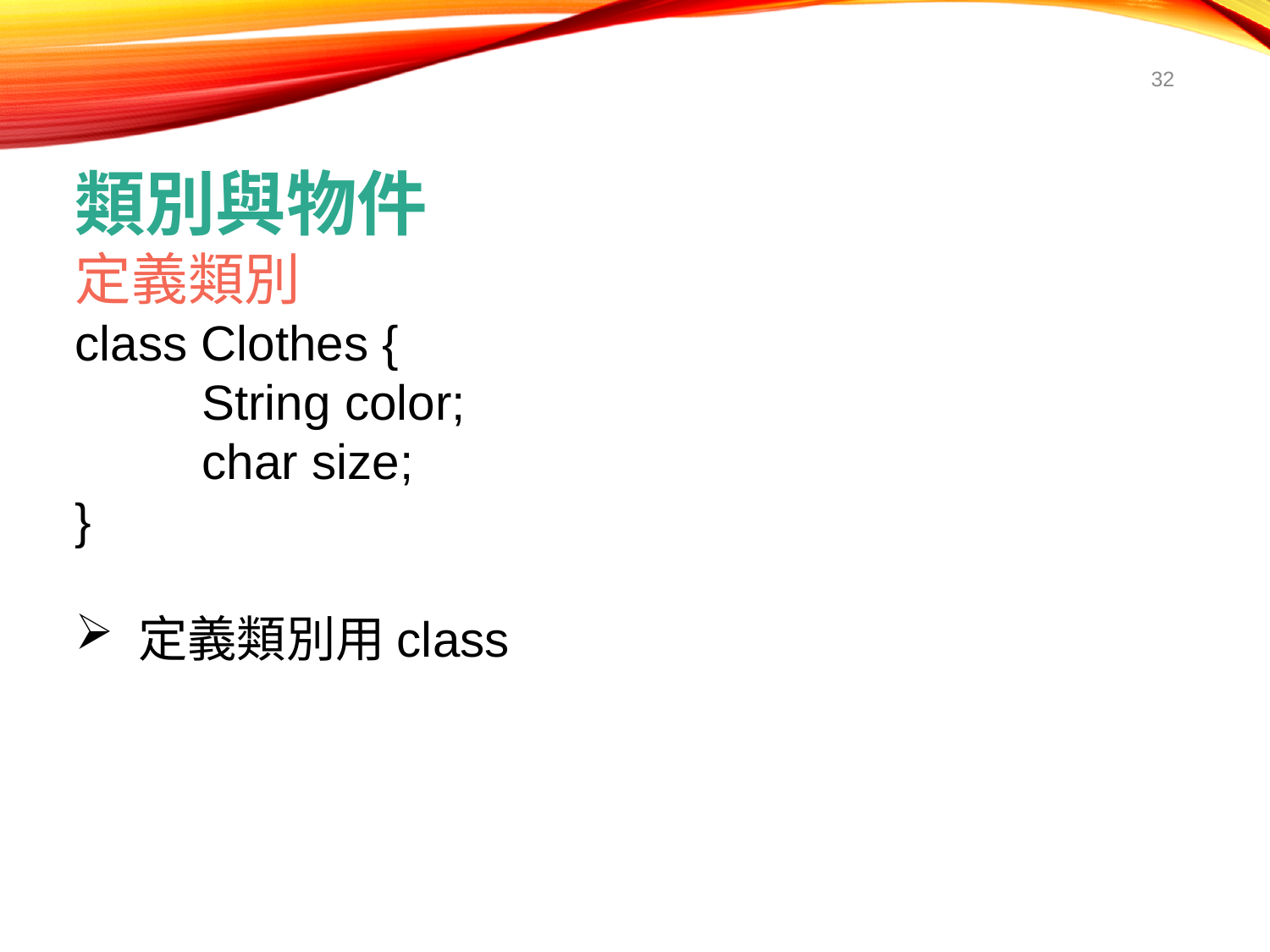

32
類別與物件
定義類別
class Clothes {
	String color;
	char size;
}

定義類別用class